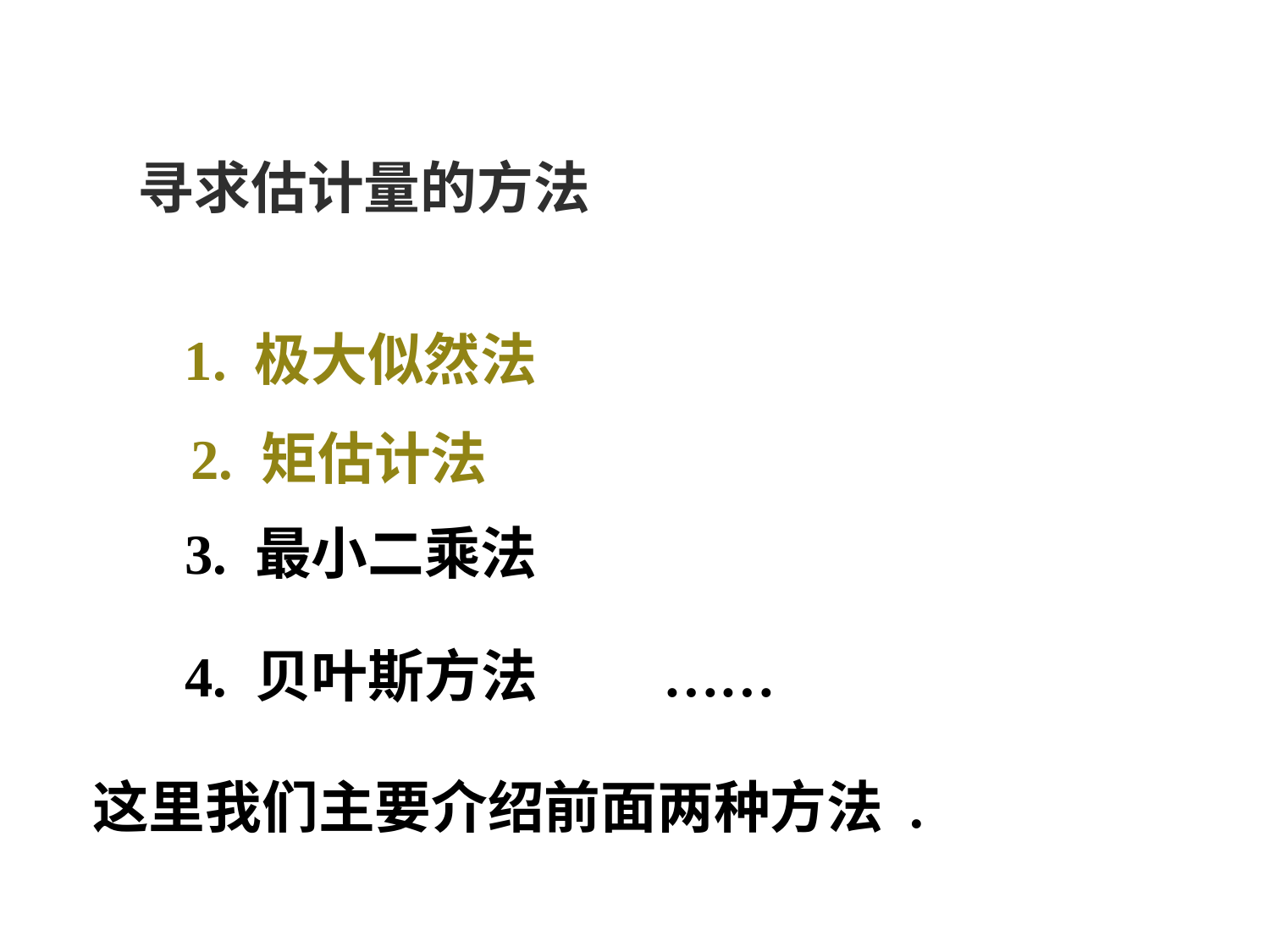

寻求估计量的方法
1. 极大似然法
2. 矩估计法
3. 最小二乘法
4. 贝叶斯方法
……
这里我们主要介绍前面两种方法 .